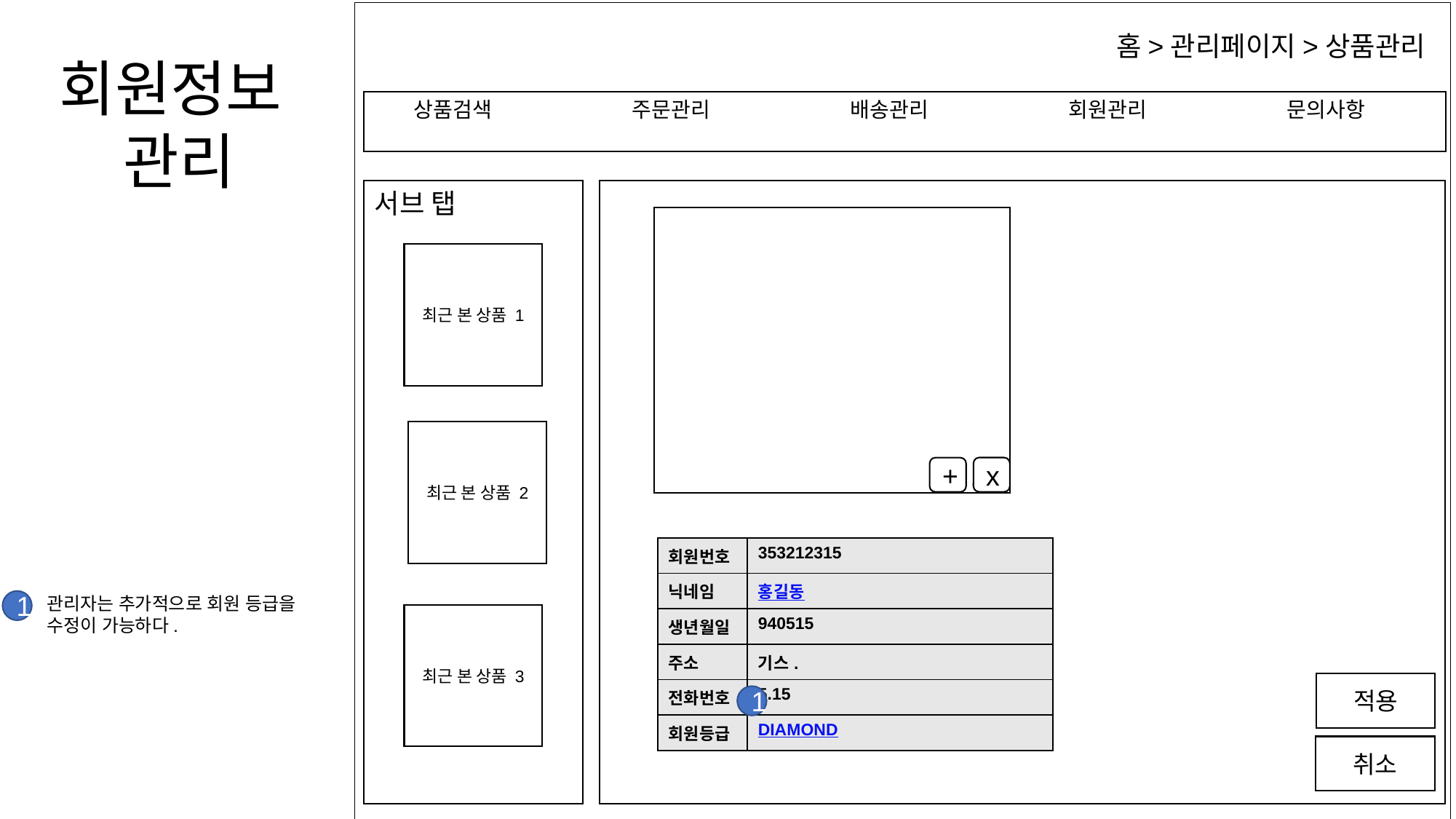

홈>관리페이지>상품관리
회원정보
관리
상품검색		주문관리		배송관리		회원관리		문의사항

서브 탭

최근 본 상품 1
최근 본 상품 2
x
+
| 회원번호 | 353212315 |
| --- | --- |
| 닉네임 | 홍길동 |
| 생년월일 | 940515 |
| 주소 | 기스. |
| 전화번호 | 5.15 |
| 회원등급 | DIAMOND |
관리자는 추가적으로 회원 등급을
수정이 가능하다.
1
최근 본 상품 3
적용
1
취소